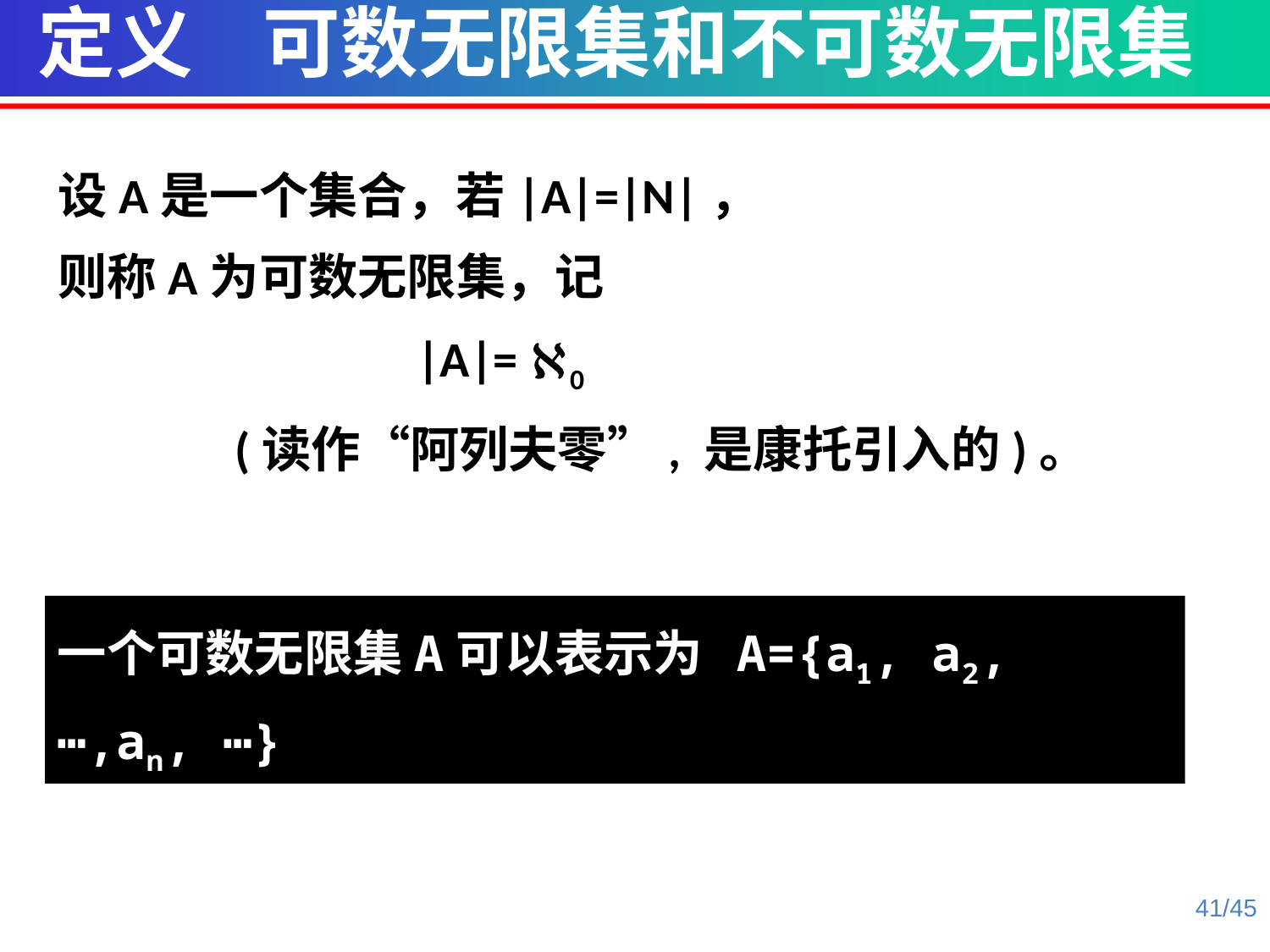

定义    可数无限集和不可数无限集
设A是一个集合，若|A|=|N|，
则称A为可数无限集，记
                                |A|= ℵ0
                           (读作“阿列夫零”, 是康托引入的)。
一个可数无限集A可以表示为  A={a1, a2, ⋯,an, ⋯}
41/45